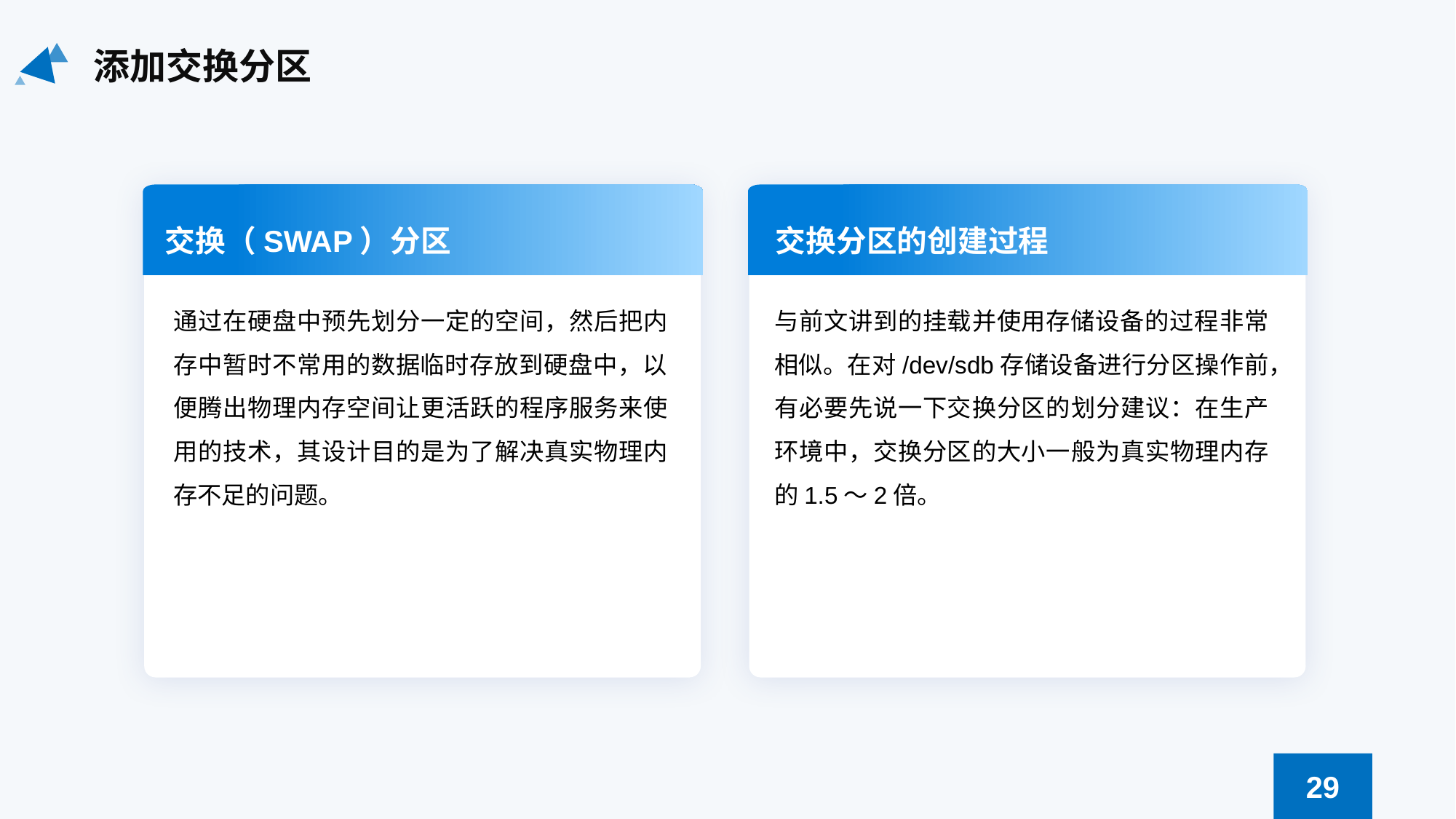

添加交换分区

交换（SWAP）分区
交换分区的创建过程
通过在硬盘中预先划分一定的空间，然后把内存中暂时不常用的数据临时存放到硬盘中，以便腾出物理内存空间让更活跃的程序服务来使用的技术，其设计目的是为了解决真实物理内存不足的问题。
与前文讲到的挂载并使用存储设备的过程非常相似。在对/dev/sdb存储设备进行分区操作前，有必要先说一下交换分区的划分建议：在生产环境中，交换分区的大小一般为真实物理内存的1.5～2倍。

29